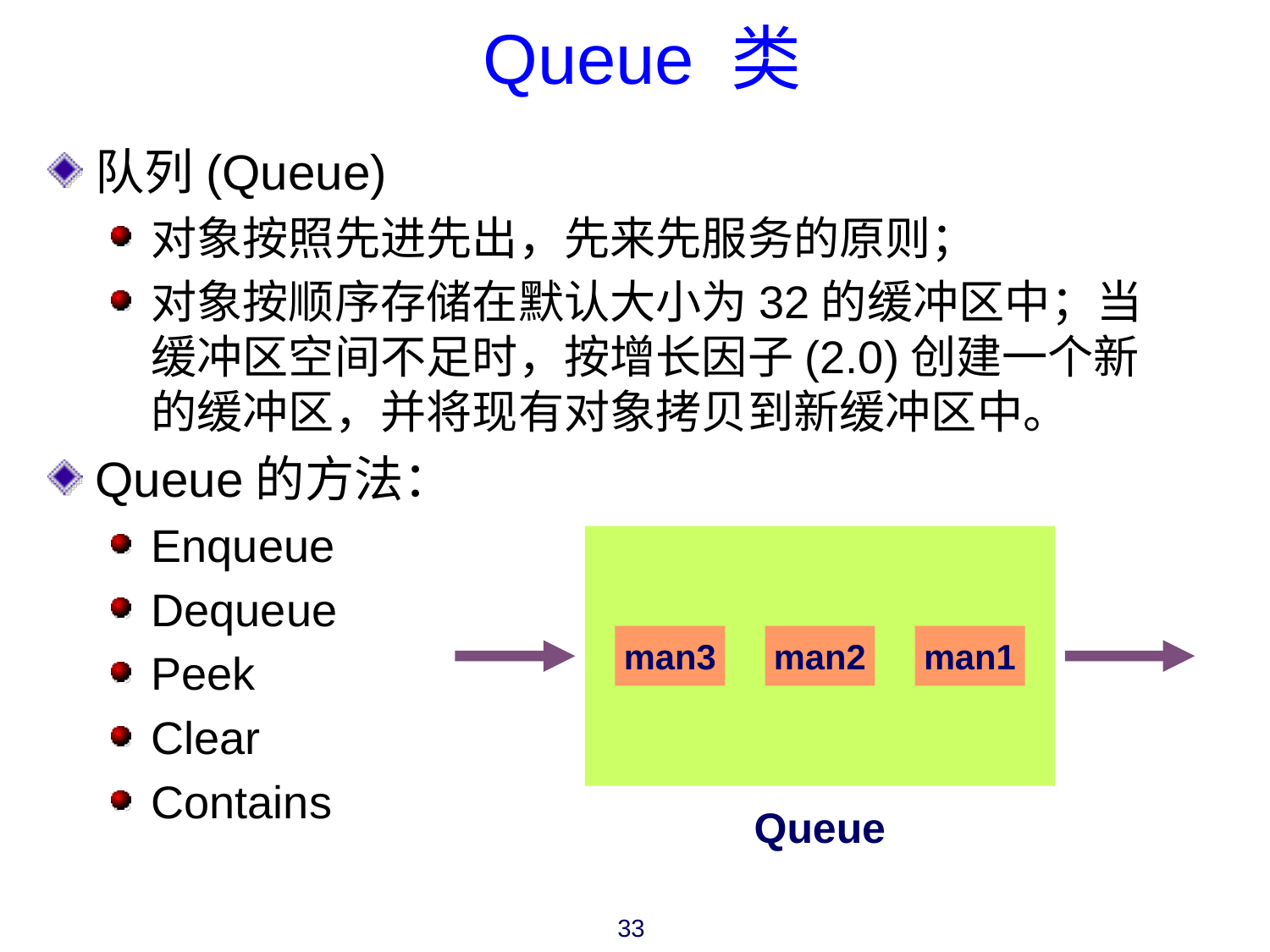

# Queue 类
队列(Queue)
对象按照先进先出，先来先服务的原则；
对象按顺序存储在默认大小为32的缓冲区中；当缓冲区空间不足时，按增长因子(2.0)创建一个新的缓冲区，并将现有对象拷贝到新缓冲区中。
Queue的方法：
Enqueue
Dequeue
Peek
Clear
Contains

man3
man2
man1

Queue
33